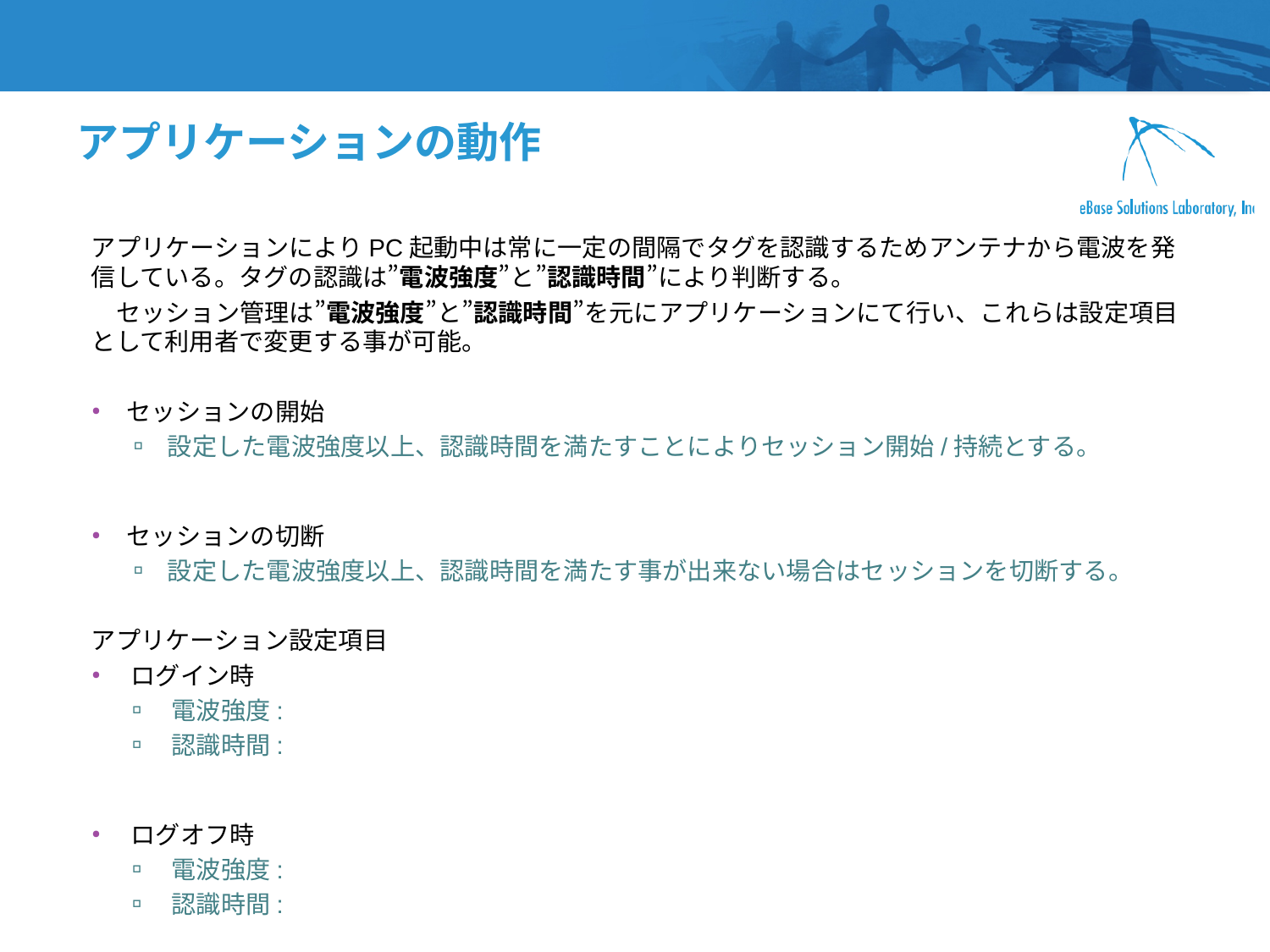

# アプリケーションの動作
アプリケーションによりPC起動中は常に一定の間隔でタグを認識するためアンテナから電波を発信している。タグの認識は”電波強度”と”認識時間”により判断する。
　セッション管理は”電波強度”と”認識時間”を元にアプリケーションにて行い、これらは設定項目として利用者で変更する事が可能。

セッションの開始
設定した電波強度以上、認識時間を満たすことによりセッション開始/持続とする。

セッションの切断
設定した電波強度以上、認識時間を満たす事が出来ない場合はセッションを切断する。

アプリケーション設定項目
ログイン時
電波強度:
認識時間:

ログオフ時
電波強度:
認識時間: